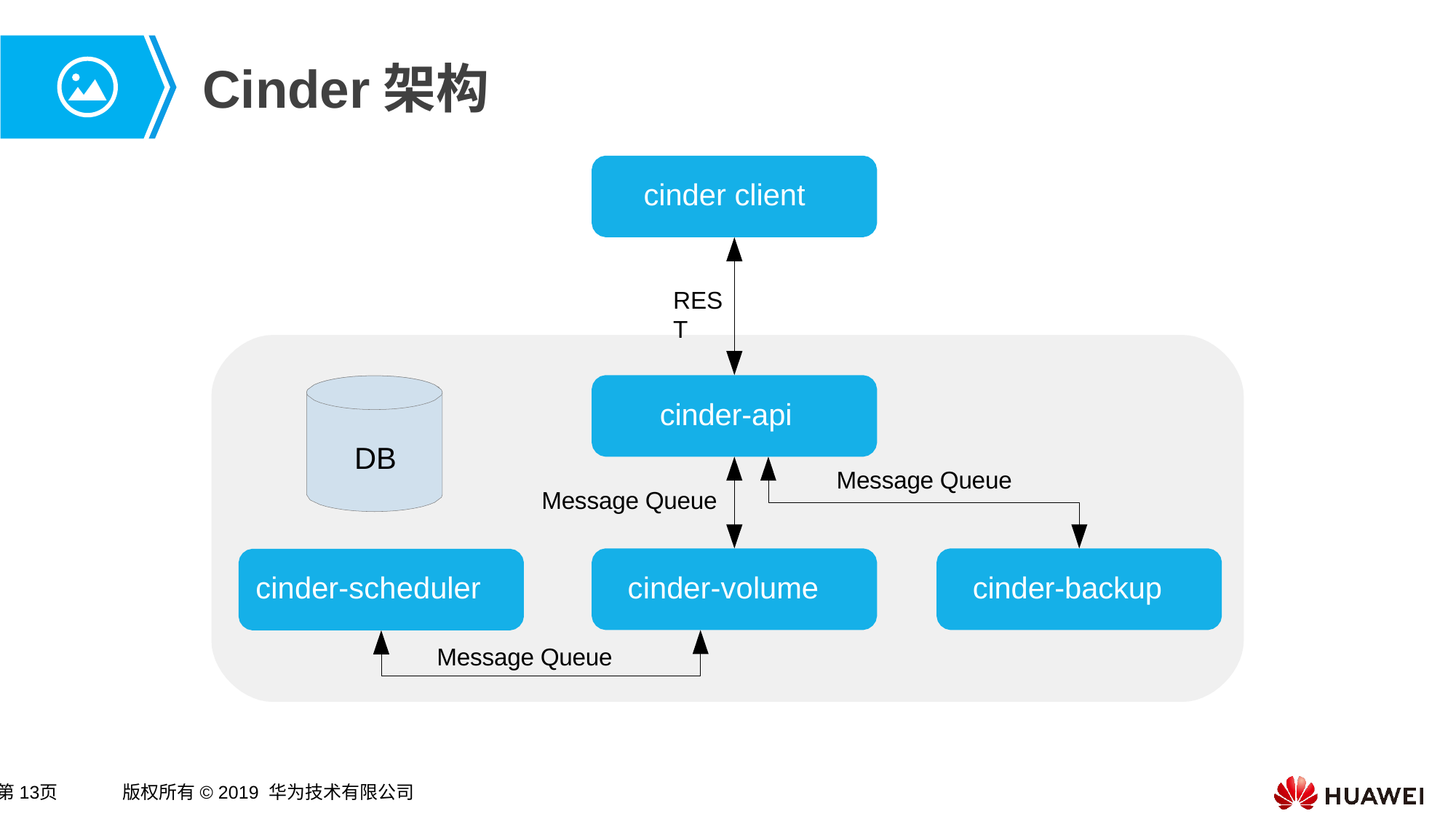

# Cinder架构

cinder client

REST

cinder-api
DB

Message Queue

Message Queue

cinder-volume
cinder-backup
cinder-scheduler

Message Queue